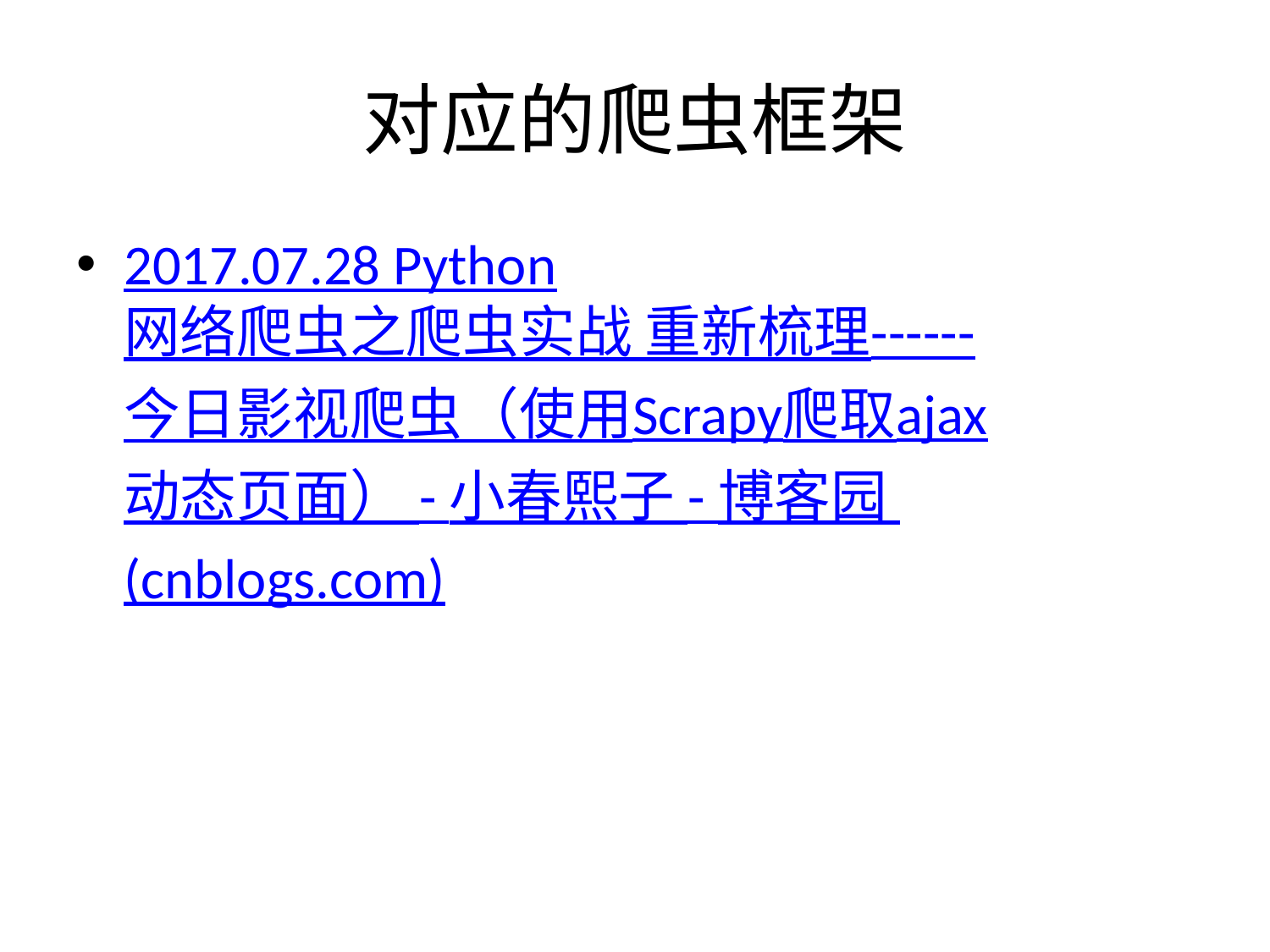

# 对应的爬虫框架
2017.07.28 Python网络爬虫之爬虫实战 重新梳理------今日影视爬虫（使用Scrapy爬取ajax动态页面） - 小春熙子 - 博客园 (cnblogs.com)